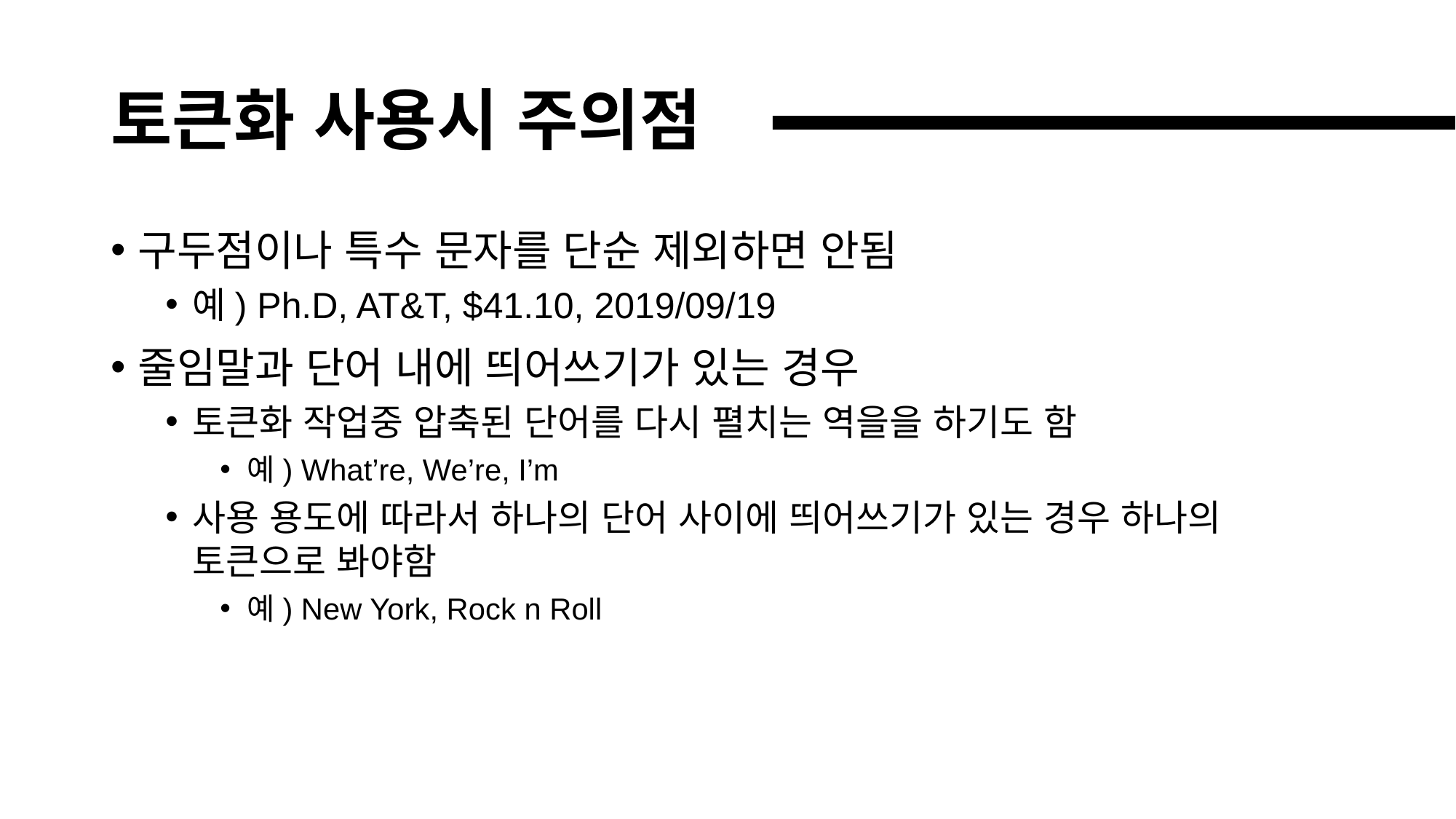

# 토큰화 사용시 주의점
구두점이나 특수 문자를 단순 제외하면 안됨
예) Ph.D, AT&T, $41.10, 2019/09/19
줄임말과 단어 내에 띄어쓰기가 있는 경우
토큰화 작업중 압축된 단어를 다시 펼치는 역을을 하기도 함
예) What’re, We’re, I’m
사용 용도에 따라서 하나의 단어 사이에 띄어쓰기가 있는 경우 하나의 토큰으로 봐야함
예) New York, Rock n Roll